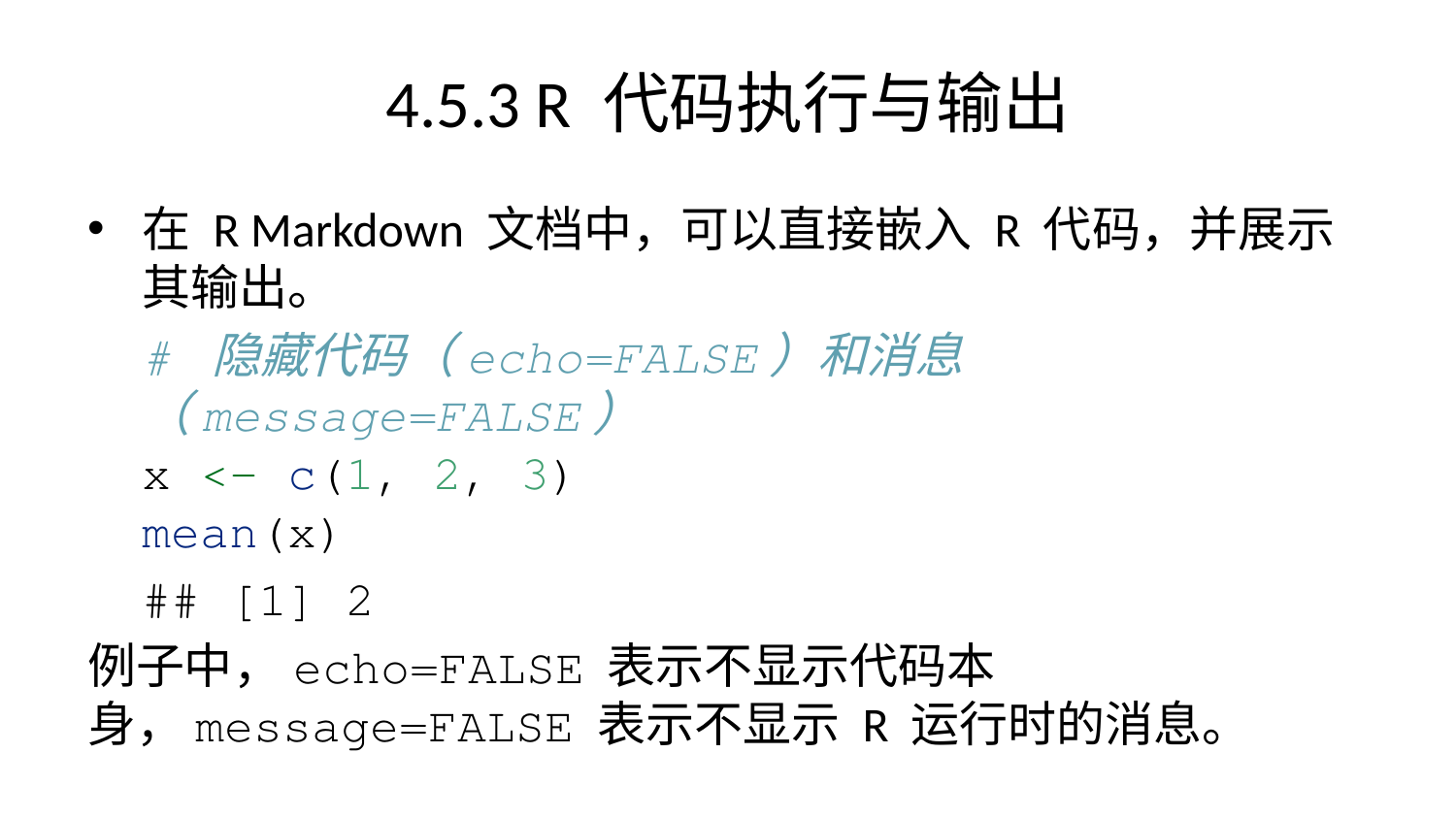

# 4.5.3 R 代码执行与输出
在 R Markdown 文档中，可以直接嵌入 R 代码，并展示其输出。
# 隐藏代码（echo=FALSE）和消息（message=FALSE） x <- c(1, 2, 3) mean(x)
## [1] 2
例子中，echo=FALSE 表示不显示代码本身，message=FALSE 表示不显示 R 运行时的消息。